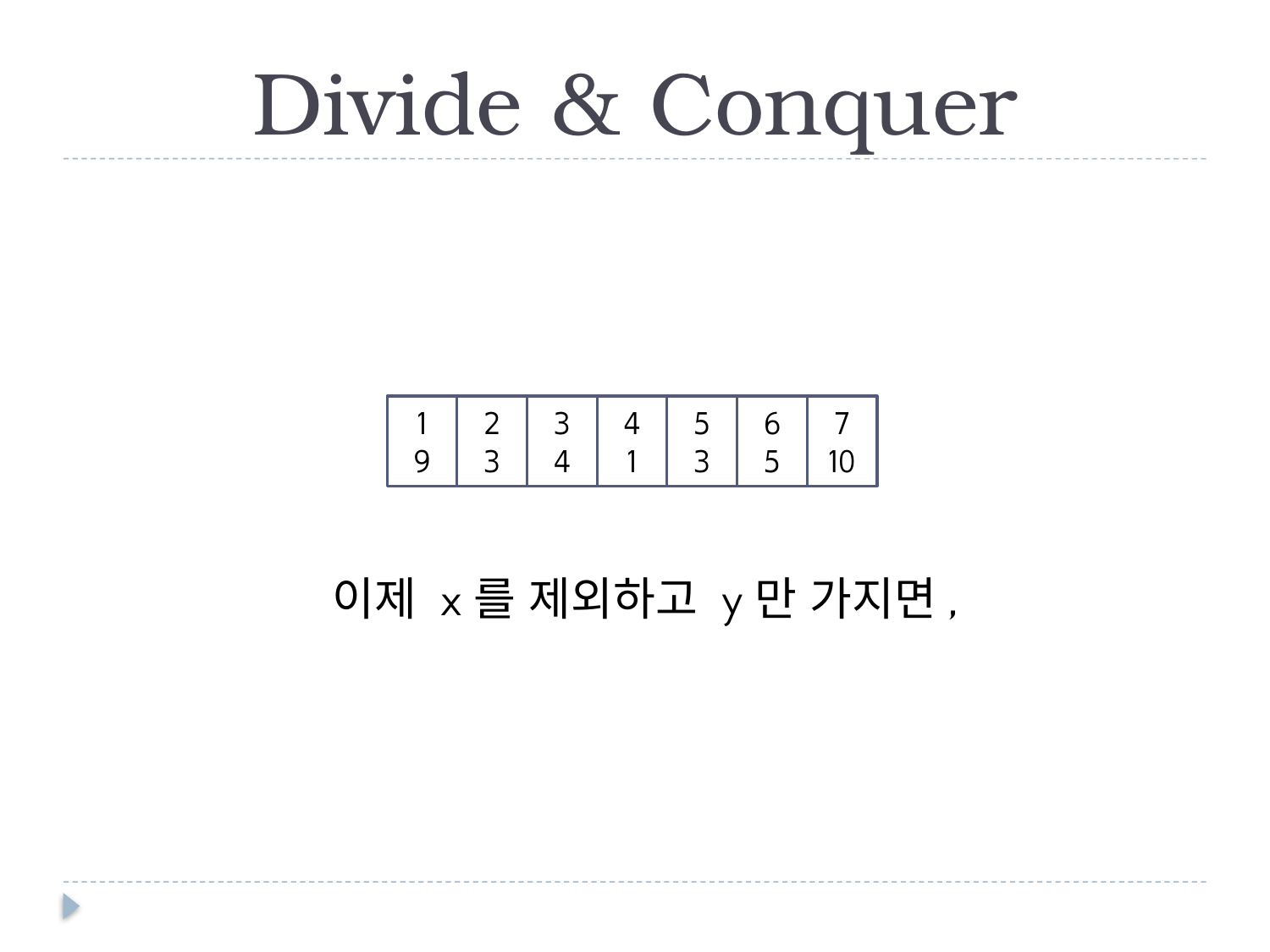

# Divide & Conquer

                   이제 x를 제외하고 y만 가지면,
1
9
2
3
3
4
4
1
5
3
6
5
7
10